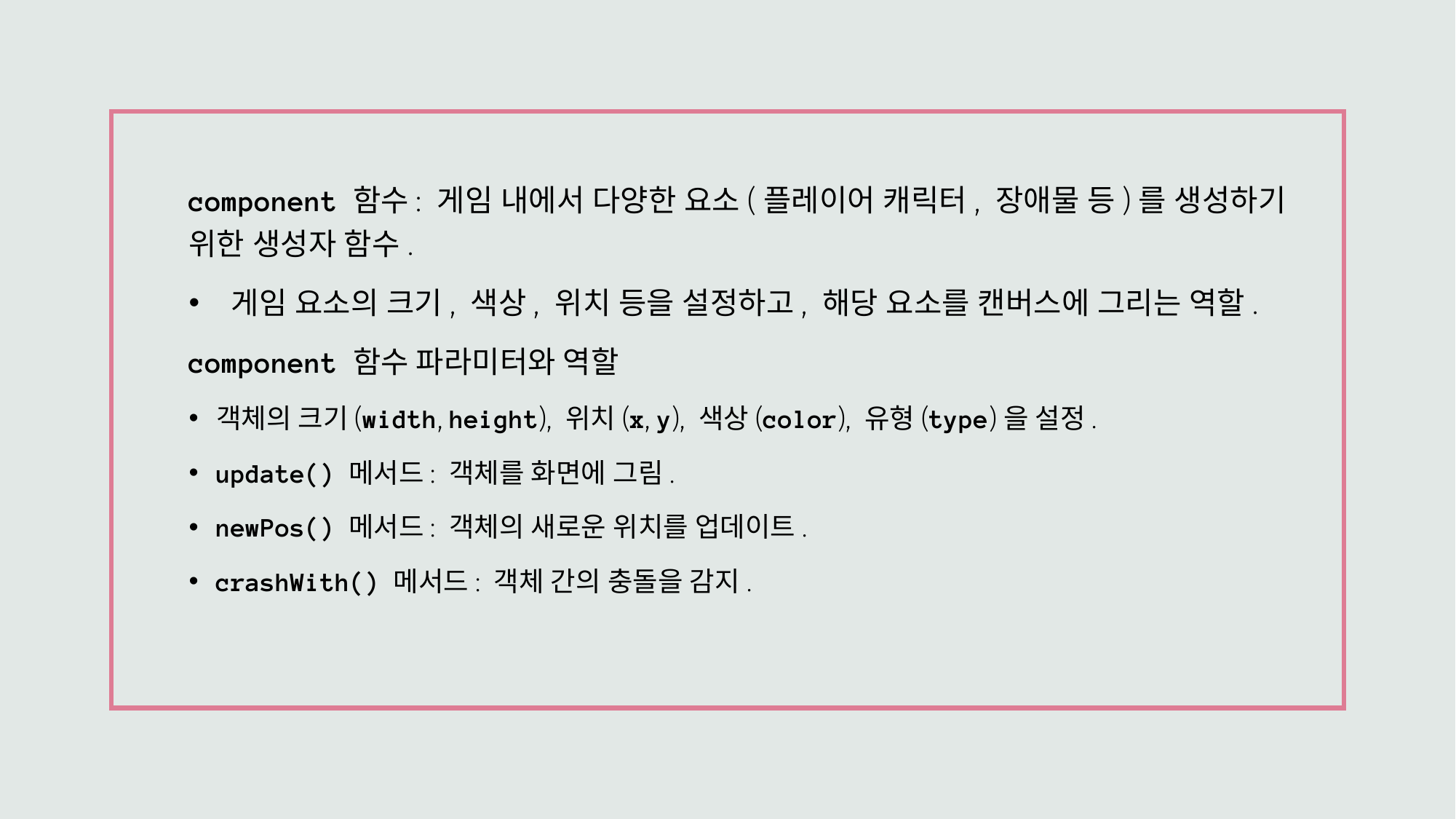

component 함수: 게임 내에서 다양한 요소(플레이어 캐릭터, 장애물 등)를 생성하기 위한 생성자 함수.
 게임 요소의 크기, 색상, 위치 등을 설정하고, 해당 요소를 캔버스에 그리는 역할.
component 함수 파라미터와 역할
객체의 크기(width, height), 위치(x, y), 색상(color), 유형(type)을 설정.
update() 메서드: 객체를 화면에 그림.
newPos() 메서드: 객체의 새로운 위치를 업데이트.
crashWith() 메서드: 객체 간의 충돌을 감지.